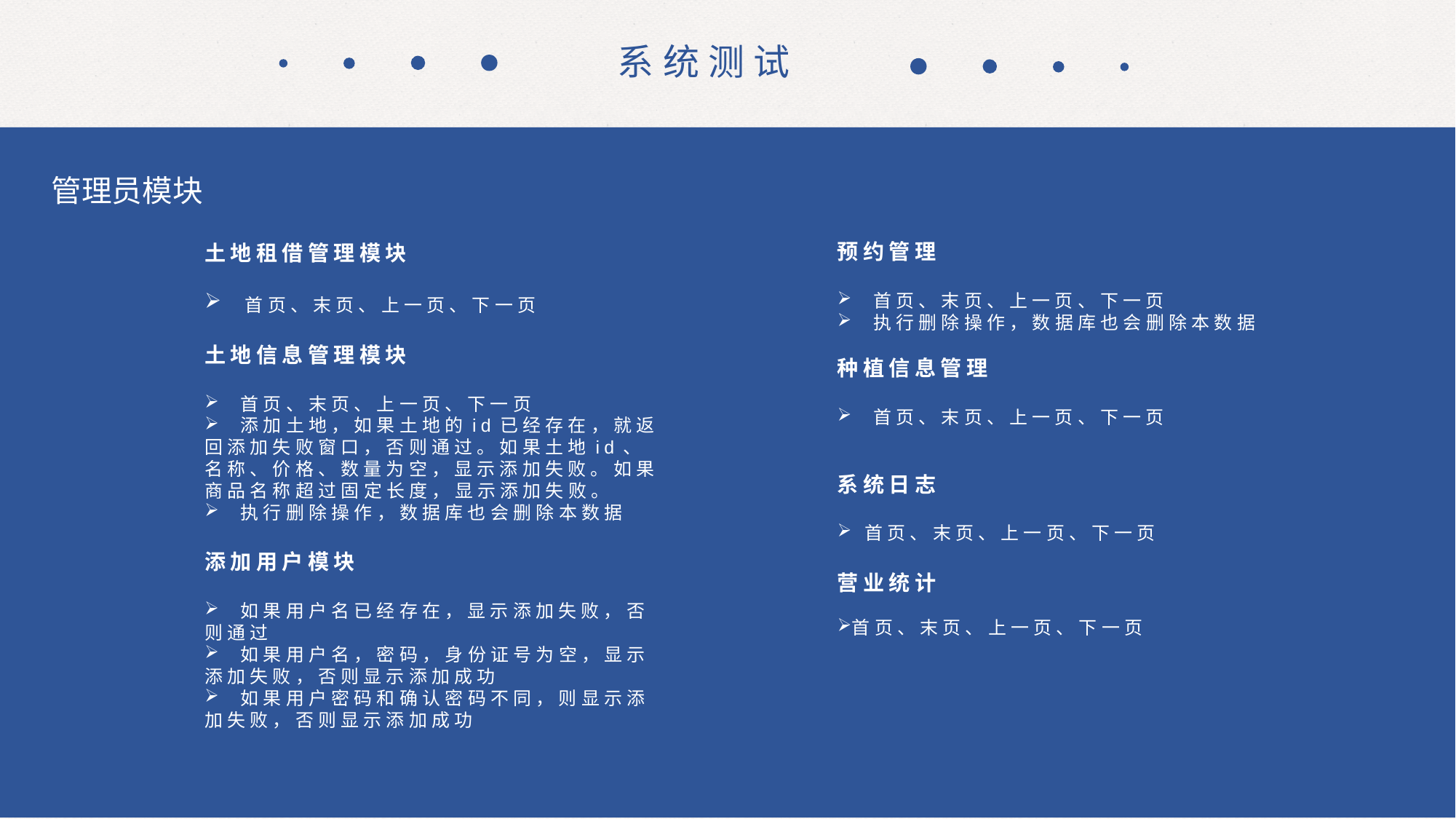

系统测试

管理员模块
预约管理

  首页、末页、上一页、下一页
  执行删除操作，数据库也会删除本数据

种植信息管理

  首页、末页、上一页、下一页

系统日志

 首页、末页、上一页、下一页

营业统计

首页、末页、上一页、下一页

土地租借管理模块

  首页、末页、上一页、下一页

土地信息管理模块

  首页、末页、上一页、下一页
  添加土地，如果土地的id已经存在，就返回添加失败窗口，否则通过。如果土地id、名称、价格、数量为空，显示添加失败。如果商品名称超过固定长度，显示添加失败。
  执行删除操作，数据库也会删除本数据

添加用户模块

  如果用户名已经存在，显示添加失败，否则通过
  如果用户名，密码，身份证号为空，显示添加失败，否则显示添加成功
  如果用户密码和确认密码不同，则显示添加失败，否则显示添加成功